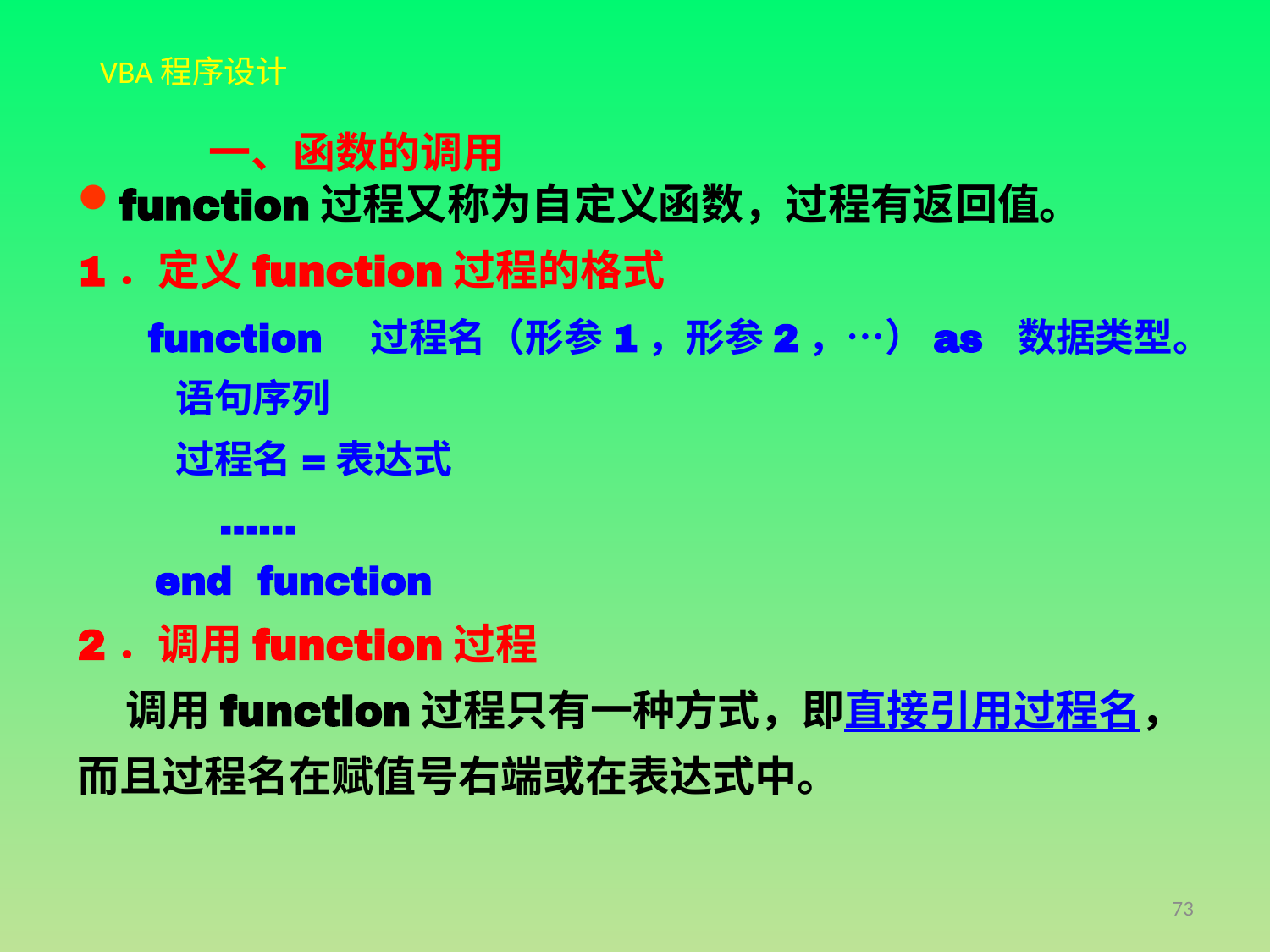

一、函数的调用
function过程又称为自定义函数，过程有返回值。
1．定义function过程的格式
     function　过程名（形参1，形参2，…）as  数据类型。
          语句序列
          过程名=表达式
           ……
      end  function
2．调用function过程
    调用function过程只有一种方式，即直接引用过程名，而且过程名在赋值号右端或在表达式中。
73